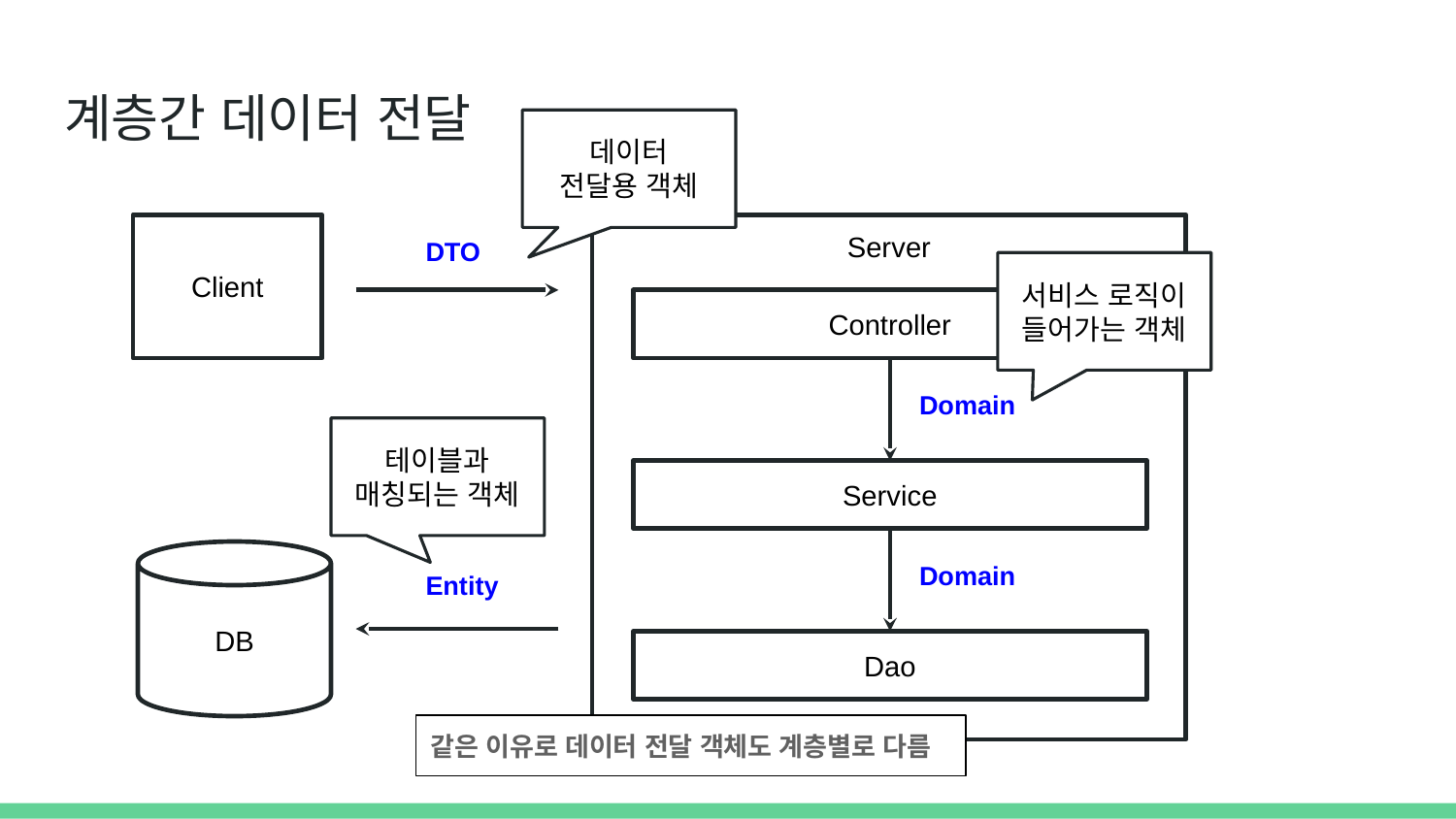

# 계층간 데이터 전달
데이터
전달용 객체
Client
Server
DTO
서비스 로직이
들어가는 객체
Controller
Domain
테이블과 매칭되는 객체
Service
DB
Domain
Entity
Dao
같은 이유로 데이터 전달 객체도 계층별로 다름